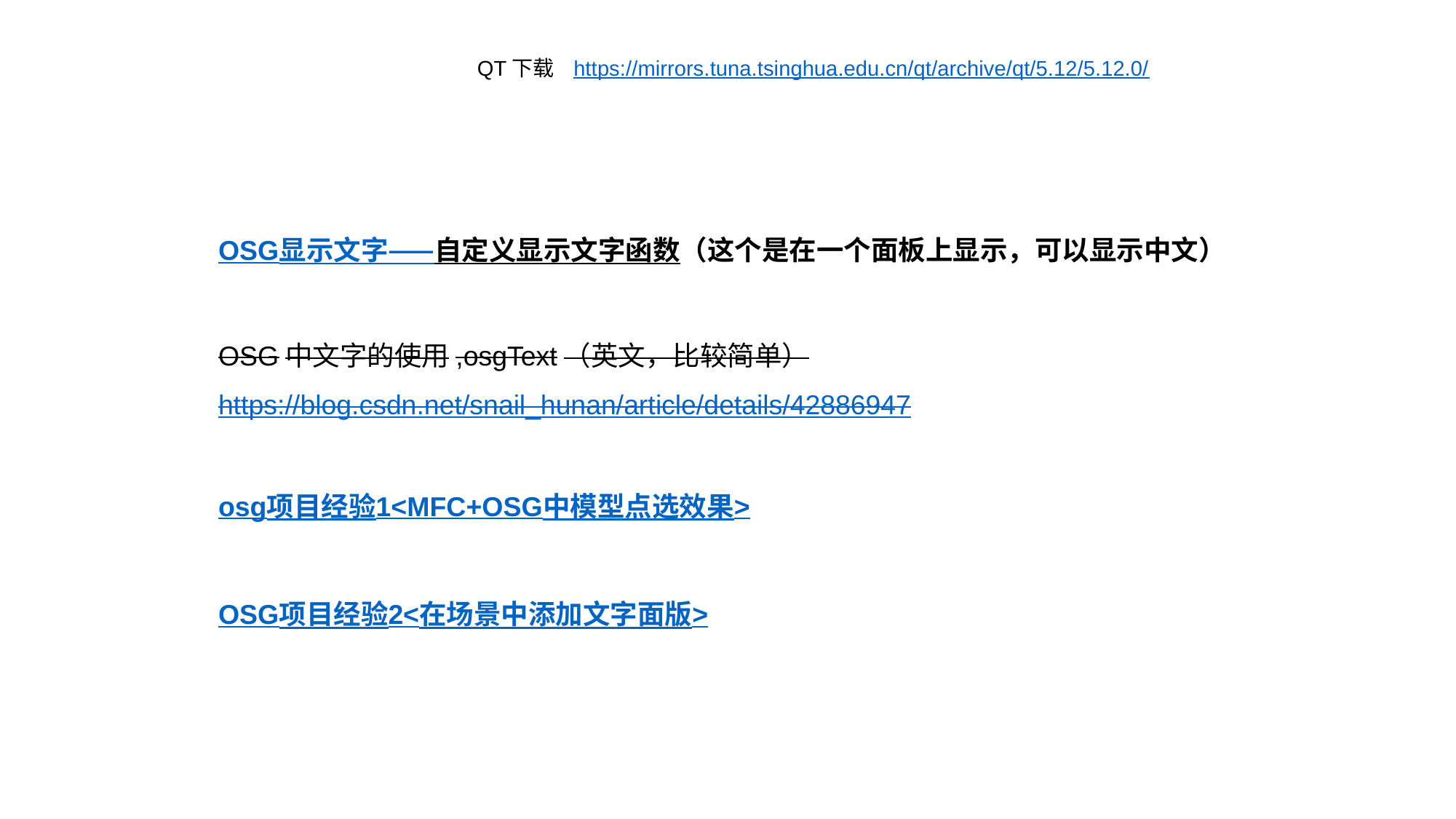

QT下载   https://mirrors.tuna.tsinghua.edu.cn/qt/archive/qt/5.12/5.12.0/
OSG显示文字——自定义显示文字函数（这个是在一个面板上显示，可以显示中文）

OSG中文字的使用,osgText（英文，比较简单）
https://blog.csdn.net/snail_hunan/article/details/42886947

osg项目经验1<MFC+OSG中模型点选效果>

OSG项目经验2<在场景中添加文字面版>